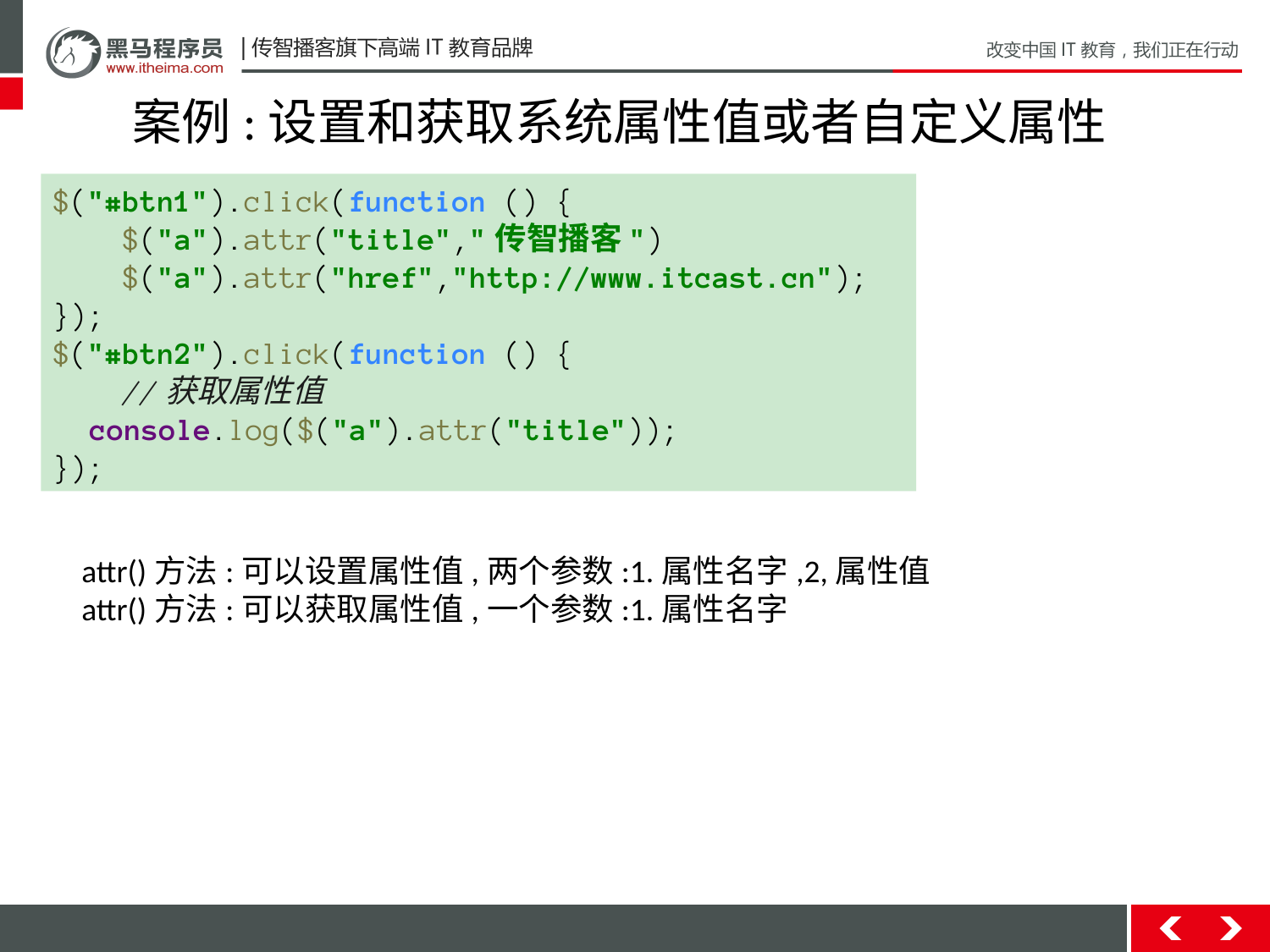

案例:设置和获取系统属性值或者自定义属性
$("#btn1").click(function () {
    $("a").attr("title","传智播客")
    $("a").attr("href","http://www.itcast.cn");
});
$("#btn2").click(function () {
    //获取属性值
    console.log($("a").attr("title"));
});
attr()方法:可以设置属性值,两个参数:1.属性名字,2,属性值
attr()方法:可以获取属性值,一个参数:1.属性名字